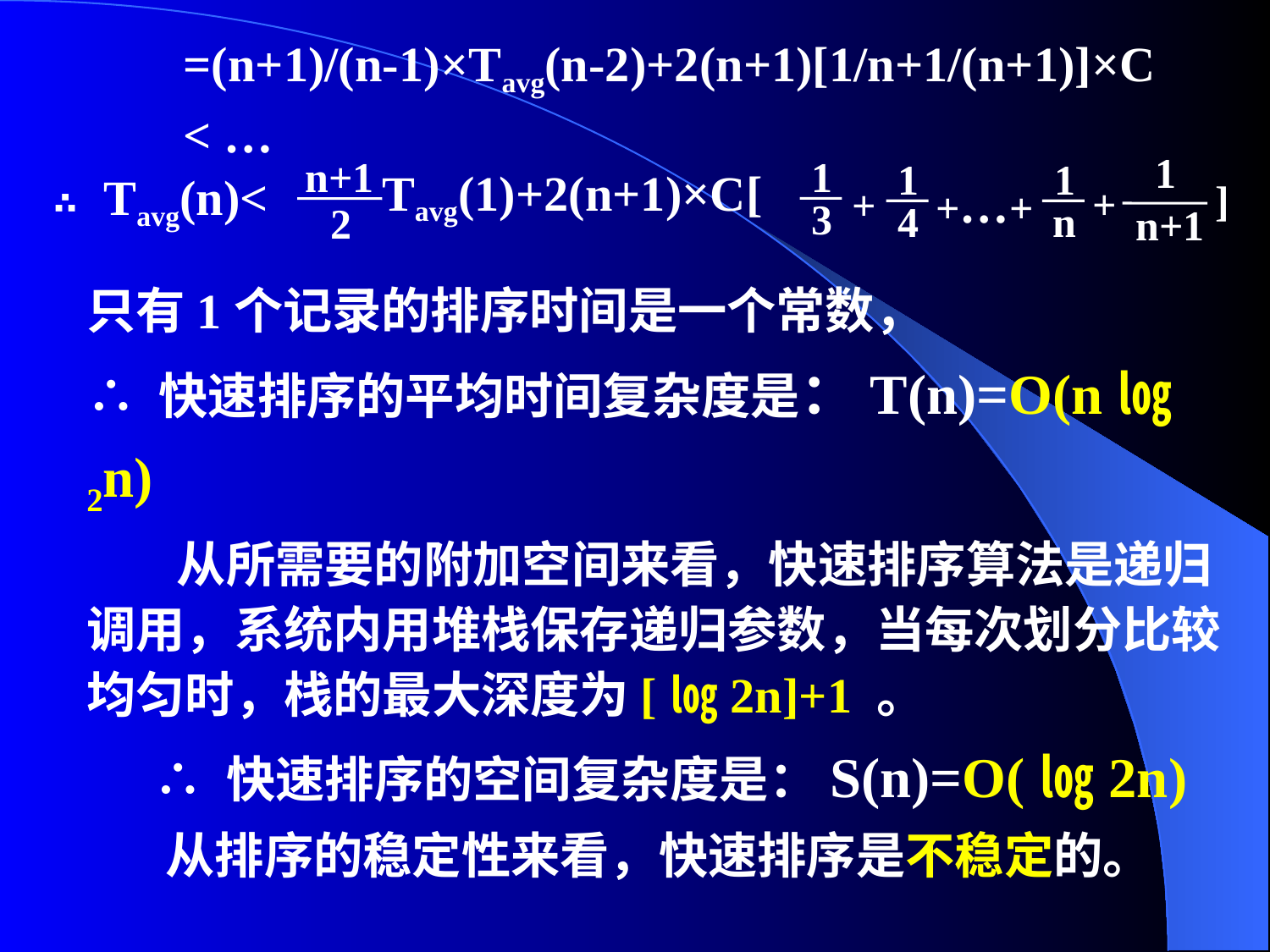

=(n+1)/(n-1)×Tavg(n-2)+2(n+1)[1/n+1/(n+1)]×C
< …
1
n+1

1
3

1
4

+
1
n

+…+
]
+
n+1
2

Tavg(1)+2(n+1)×C[
∴  Tavg(n)<
只有1个记录的排序时间是一个常数，
∴ 快速排序的平均时间复杂度是：T(n)=O(n㏒2n)
       从所需要的附加空间来看，快速排序算法是递归调用，系统内用堆栈保存递归参数，当每次划分比较均匀时，栈的最大深度为[㏒2n]+1 。
      ∴ 快速排序的空间复杂度是：S(n)=O(㏒2n)
      从排序的稳定性来看，快速排序是不稳定的。